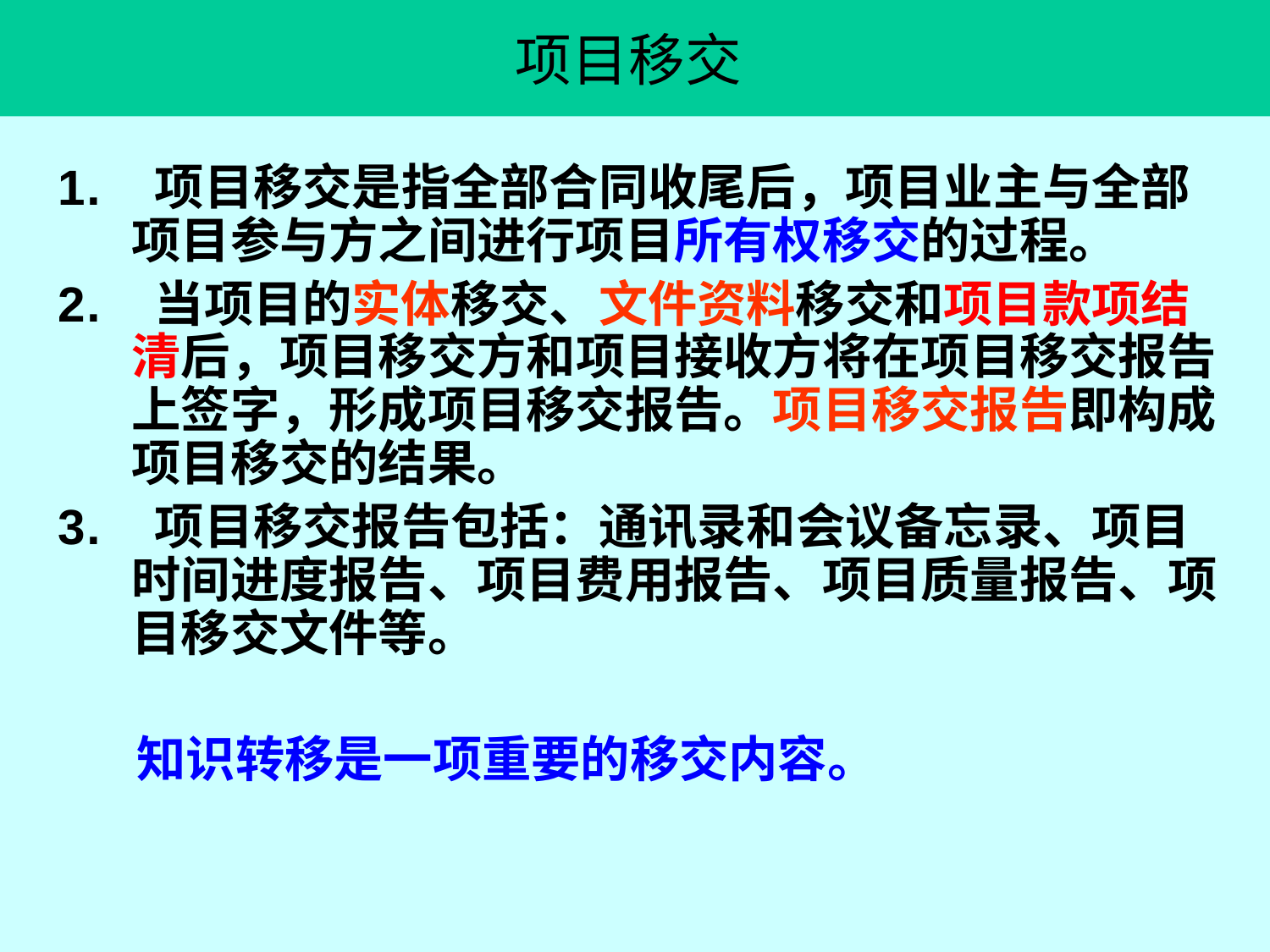

# 项目移交
 项目移交是指全部合同收尾后，项目业主与全部项目参与方之间进行项目所有权移交的过程。
 当项目的实体移交、文件资料移交和项目款项结清后，项目移交方和项目接收方将在项目移交报告上签字，形成项目移交报告。项目移交报告即构成项目移交的结果。
 项目移交报告包括：通讯录和会议备忘录、项目时间进度报告、项目费用报告、项目质量报告、项目移交文件等。

      知识转移是一项重要的移交内容。